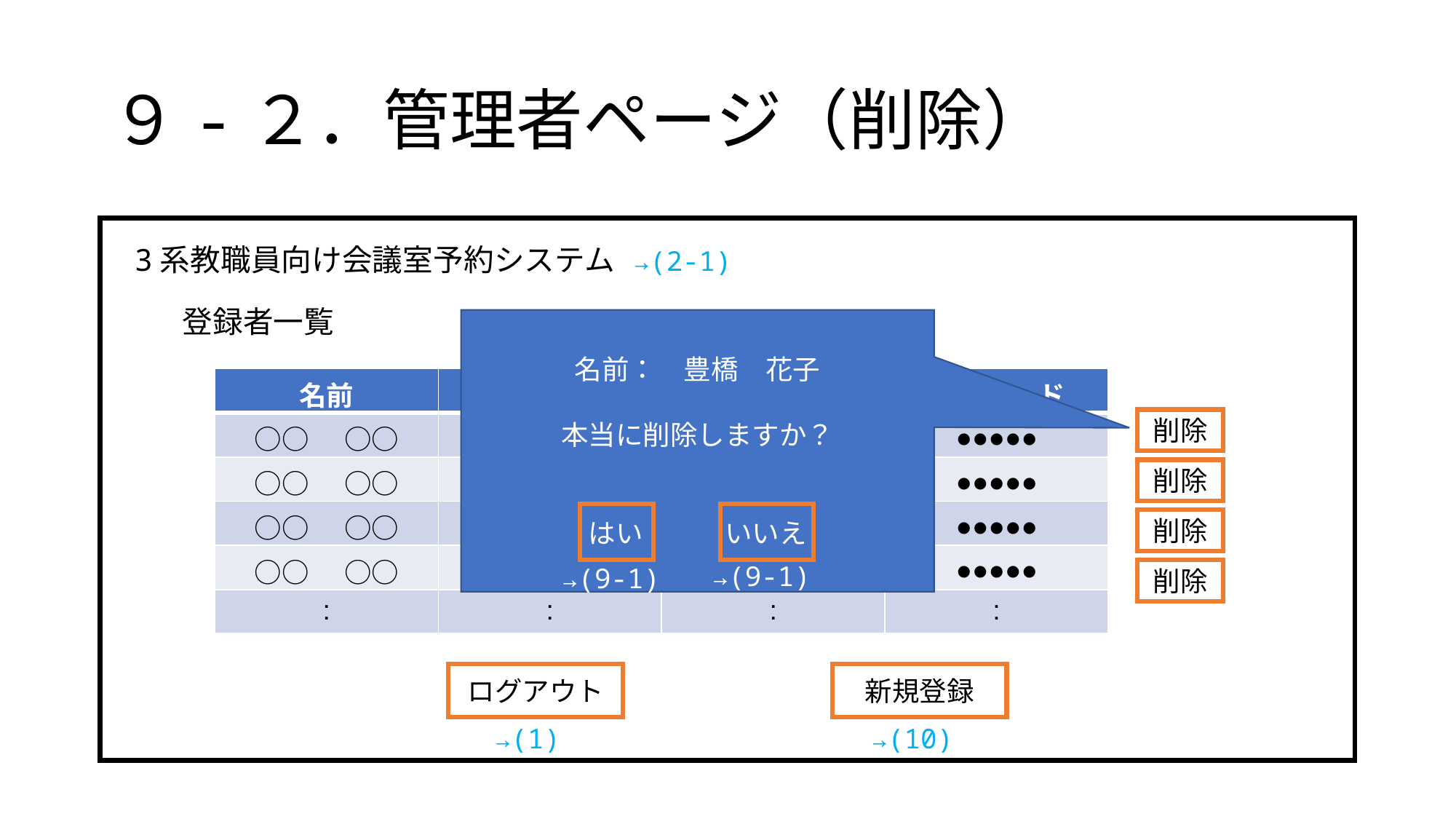

# ９-２．管理者ページ（削除）
名前：　豊橋　花子

本当に削除しますか？

はい　　　いいえ

3系教職員向け会議室予約システム
→(2-1)
登録者一覧
| 名前 | 名前 | メールアドレス | パスワード |
| --- | --- | --- | --- |
| ○○　○○ | △△△△△ | ○○＠□□ | ●●●●● |
| ○○　○○ | △△△△△ | ○○＠□□ | ●●●●● |
| ○○　○○ | △△△△△ | ○○＠□□ | ●●●●● |
| ○○　○○ | △△△△△ | ○○＠□□ | ●●●●● |
| : | : | : | : |
削除
削除

削除
→(9-1)
→(9-1)
削除
ログアウト
新規登録
→(1)
→(10)